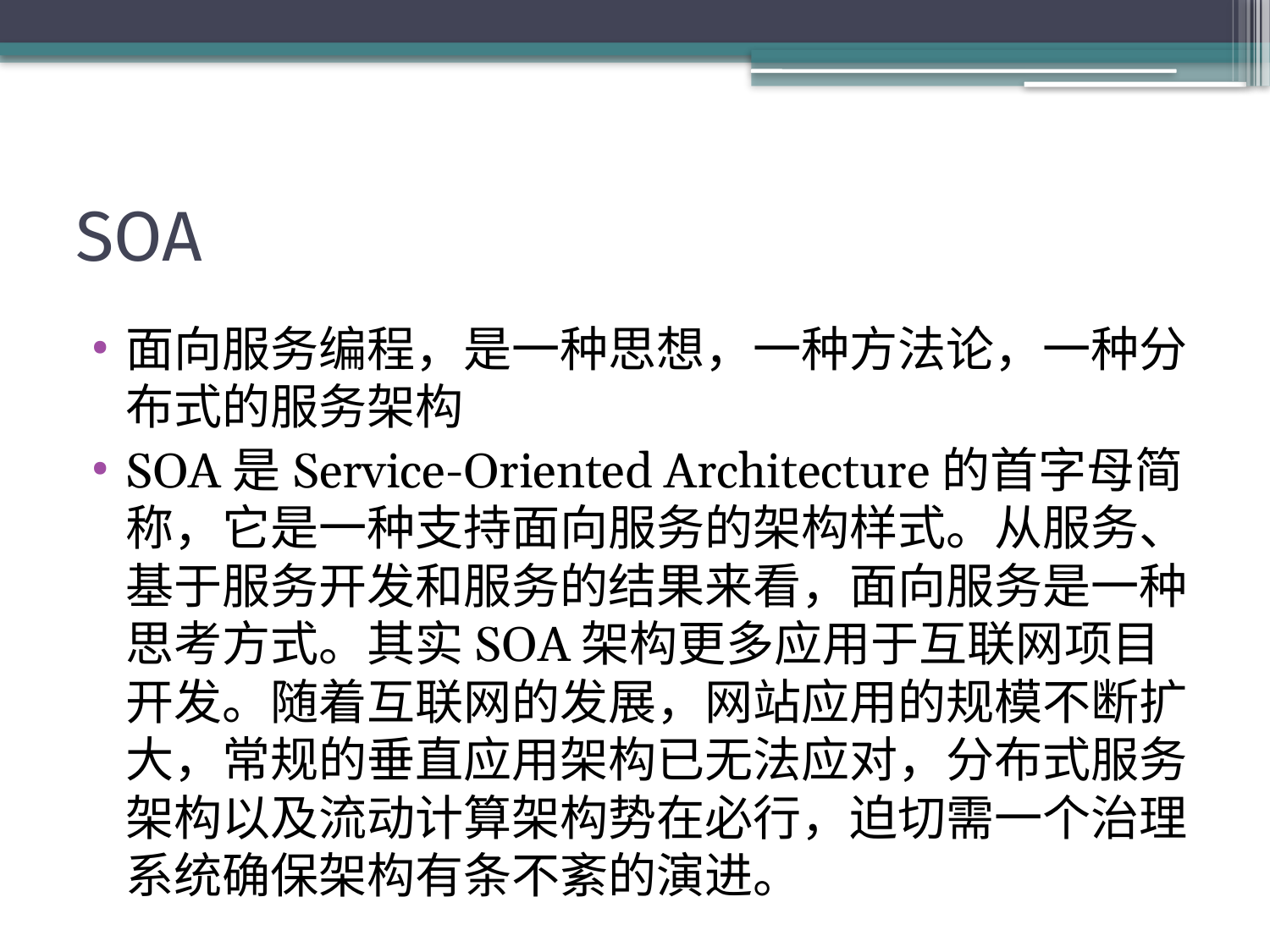

# SOA
面向服务编程，是一种思想，一种方法论，一种分布式的服务架构
SOA是Service-Oriented Architecture的首字母简称，它是一种支持面向服务的架构样式。从服务、基于服务开发和服务的结果来看，面向服务是一种思考方式。其实SOA架构更多应用于互联网项目开发。随着互联网的发展，网站应用的规模不断扩大，常规的垂直应用架构已无法应对，分布式服务架构以及流动计算架构势在必行，迫切需一个治理系统确保架构有条不紊的演进。